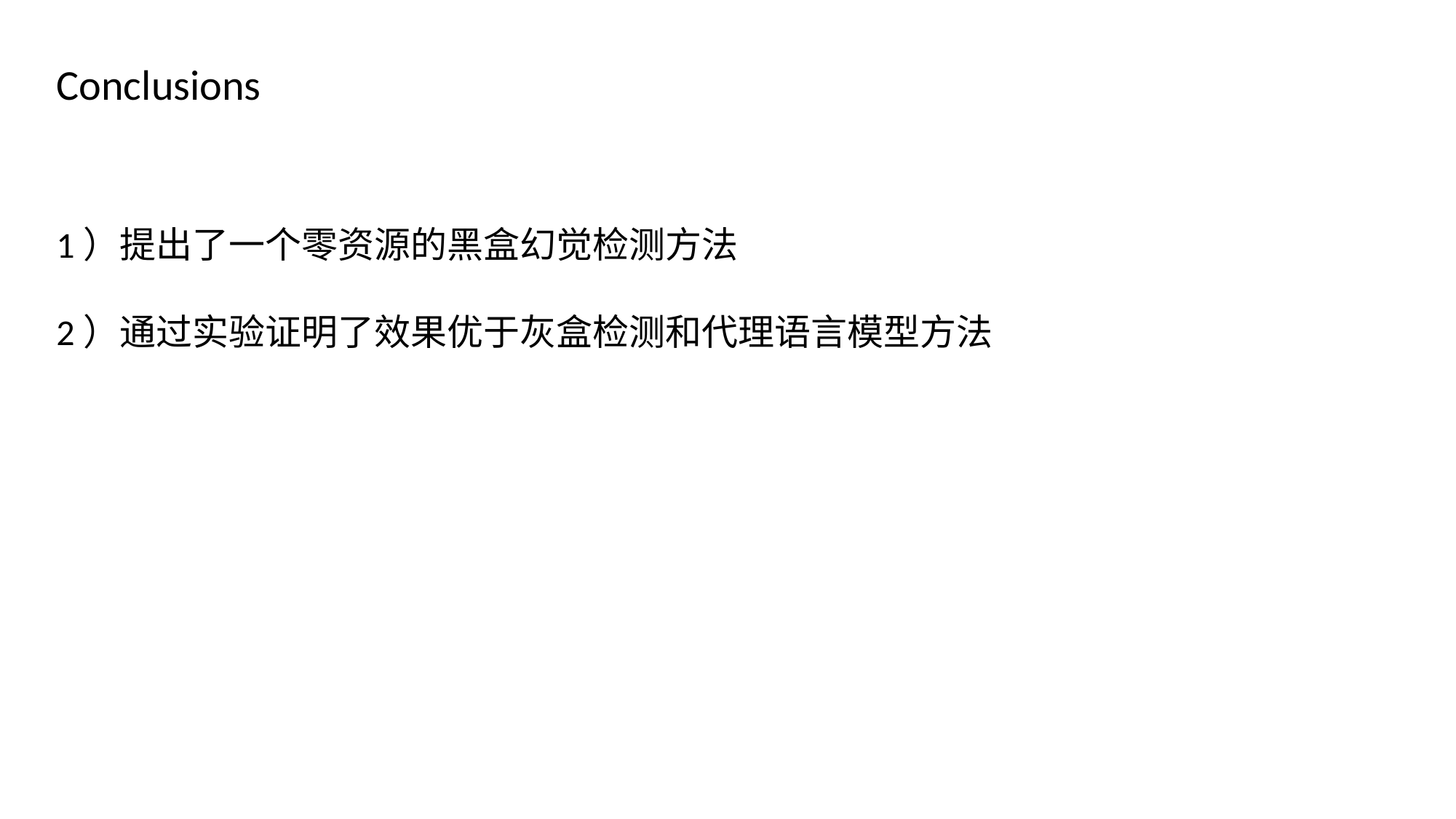

Conclusions
1）提出了一个零资源的黑盒幻觉检测方法

2）通过实验证明了效果优于灰盒检测和代理语言模型方法